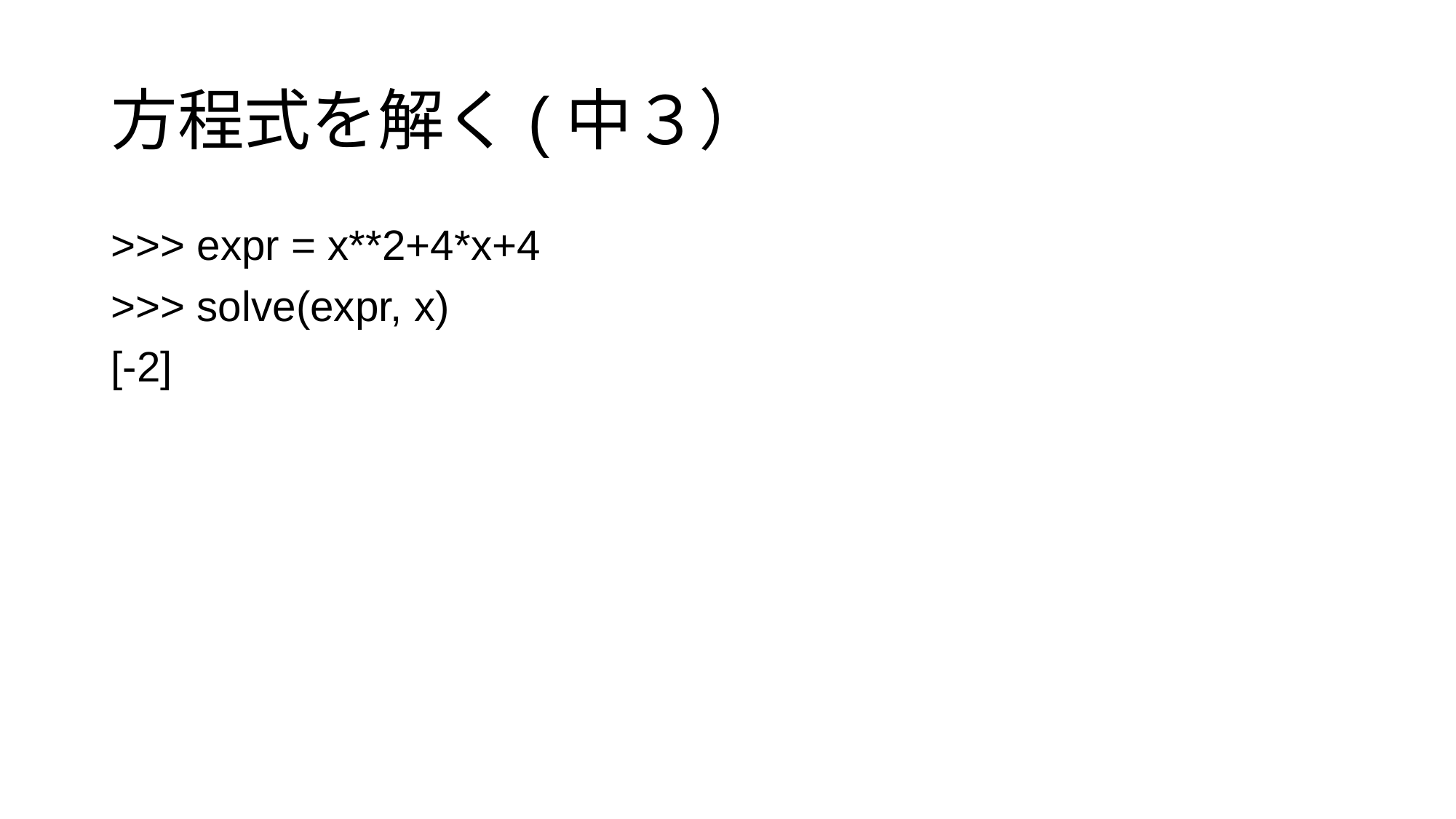

# 方程式を解く(中３）
>>> expr = x**2+4*x+4
>>> solve(expr, x)
[-2]